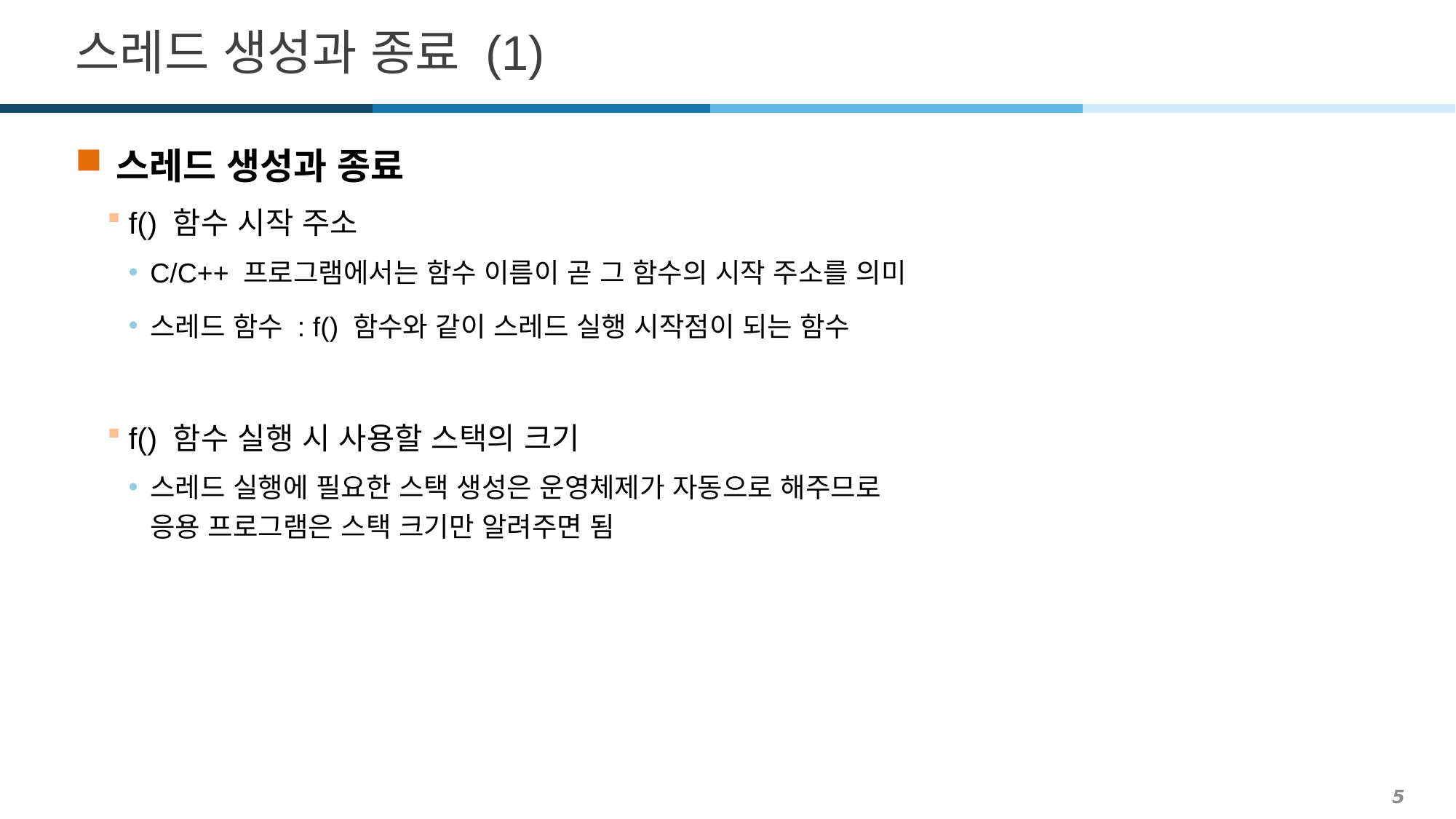

# 스레드 생성과 종료 (1)
스레드 생성과 종료
f() 함수 시작 주소
C/C++ 프로그램에서는 함수 이름이 곧 그 함수의 시작 주소를 의미
스레드 함수 : f() 함수와 같이 스레드 실행 시작점이 되는 함수

f() 함수 실행 시 사용할 스택의 크기
스레드 실행에 필요한 스택 생성은 운영체제가 자동으로 해주므로
응용 프로그램은 스택 크기만 알려주면 됨